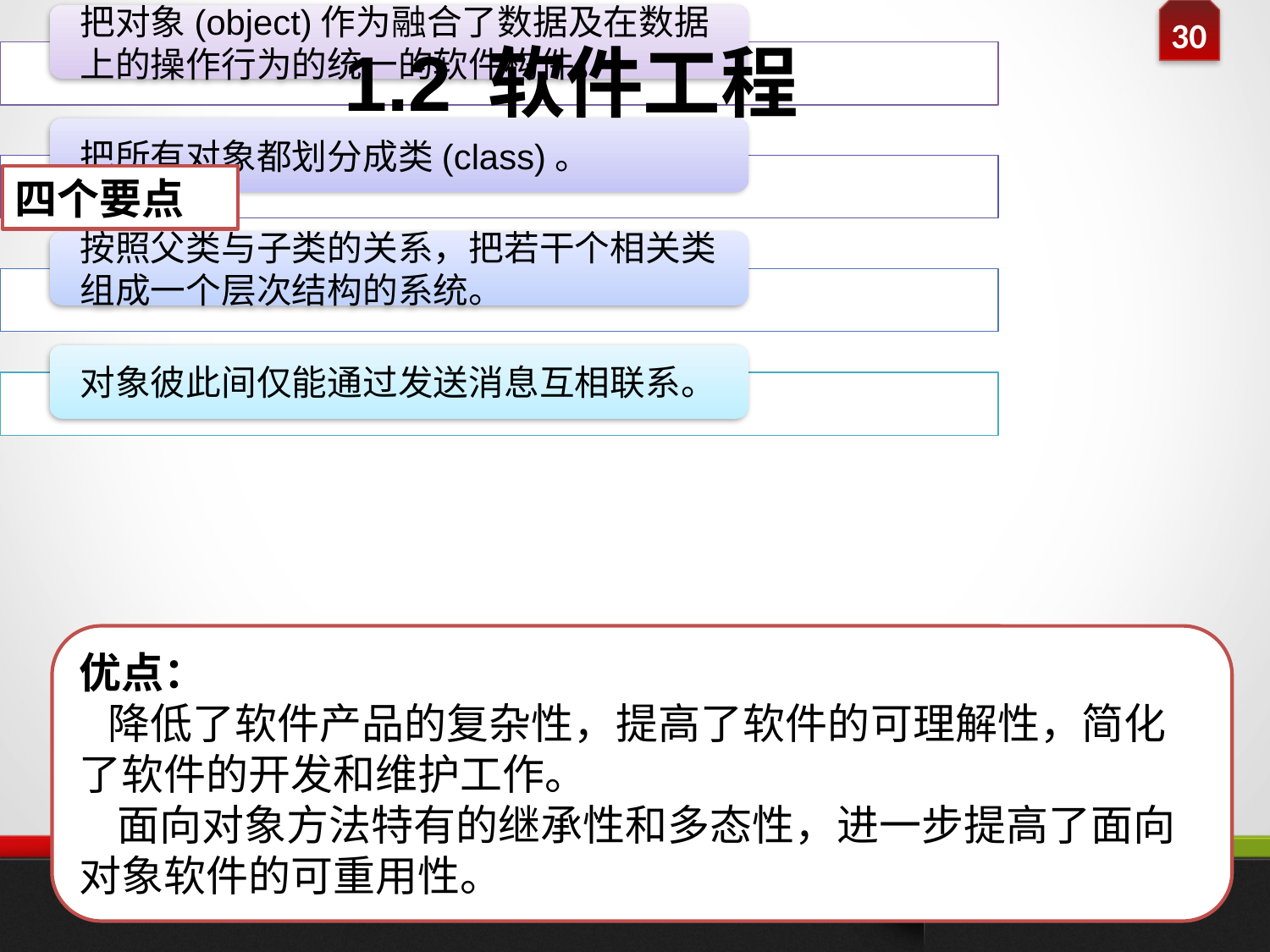

# 1.2 软件工程

把对象(object)作为融合了数据及在数据上的操作行为的统一的软件构件。

把所有对象都划分成类(class)。

按照父类与子类的关系，把若干个相关类组成一个层次结构的系统。

对象彼此间仅能通过发送消息互相联系。
四个要点
优点：
  降低了软件产品的复杂性，提高了软件的可理解性，简化了软件的开发和维护工作。
   面向对象方法特有的继承性和多态性，进一步提高了面向对象软件的可重用性。